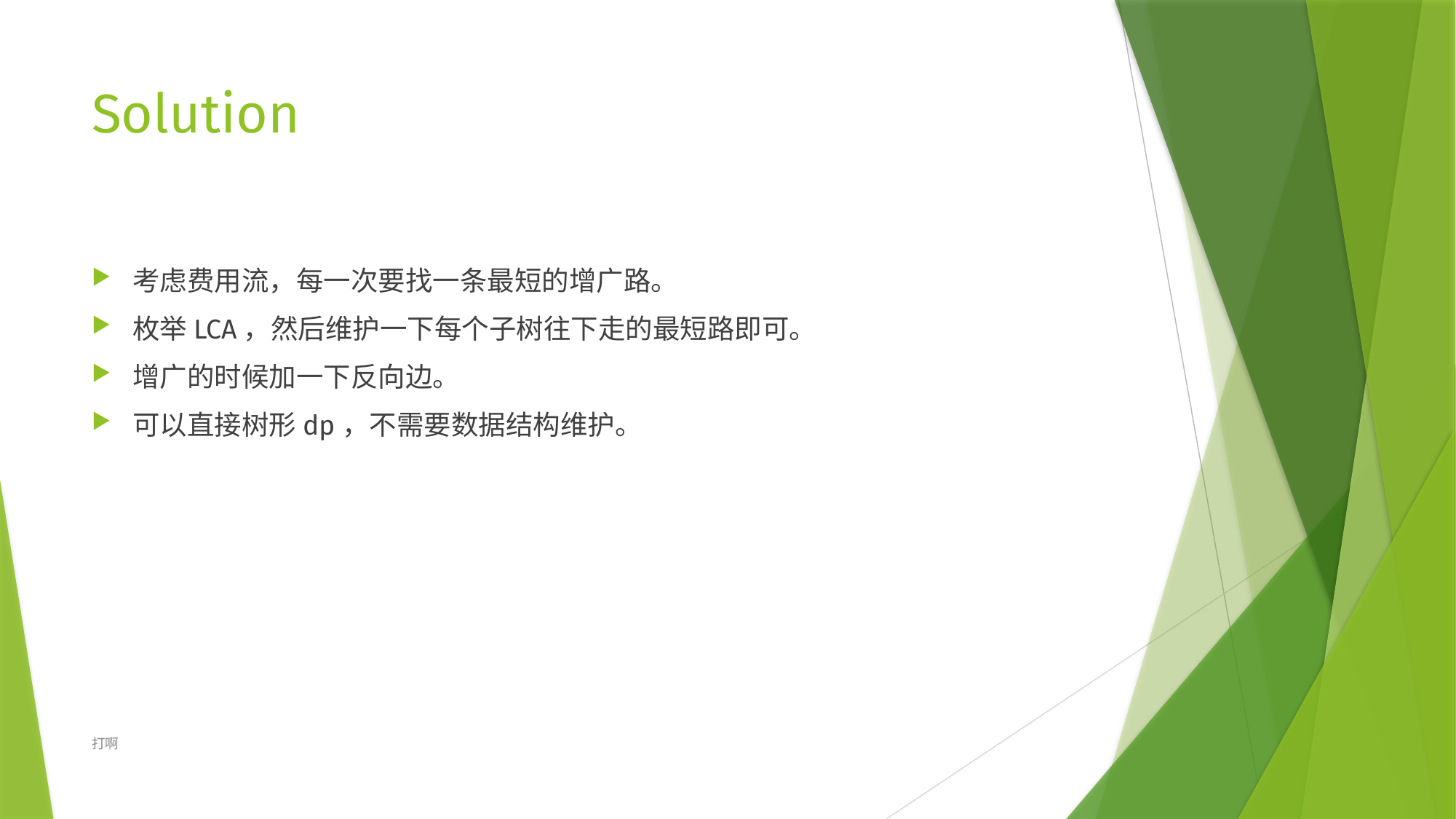

# Solution
考虑费用流，每一次要找一条最短的增广路。
枚举LCA，然后维护一下每个子树往下走的最短路即可。
增广的时候加一下反向边。
可以直接树形dp，不需要数据结构维护。
打啊